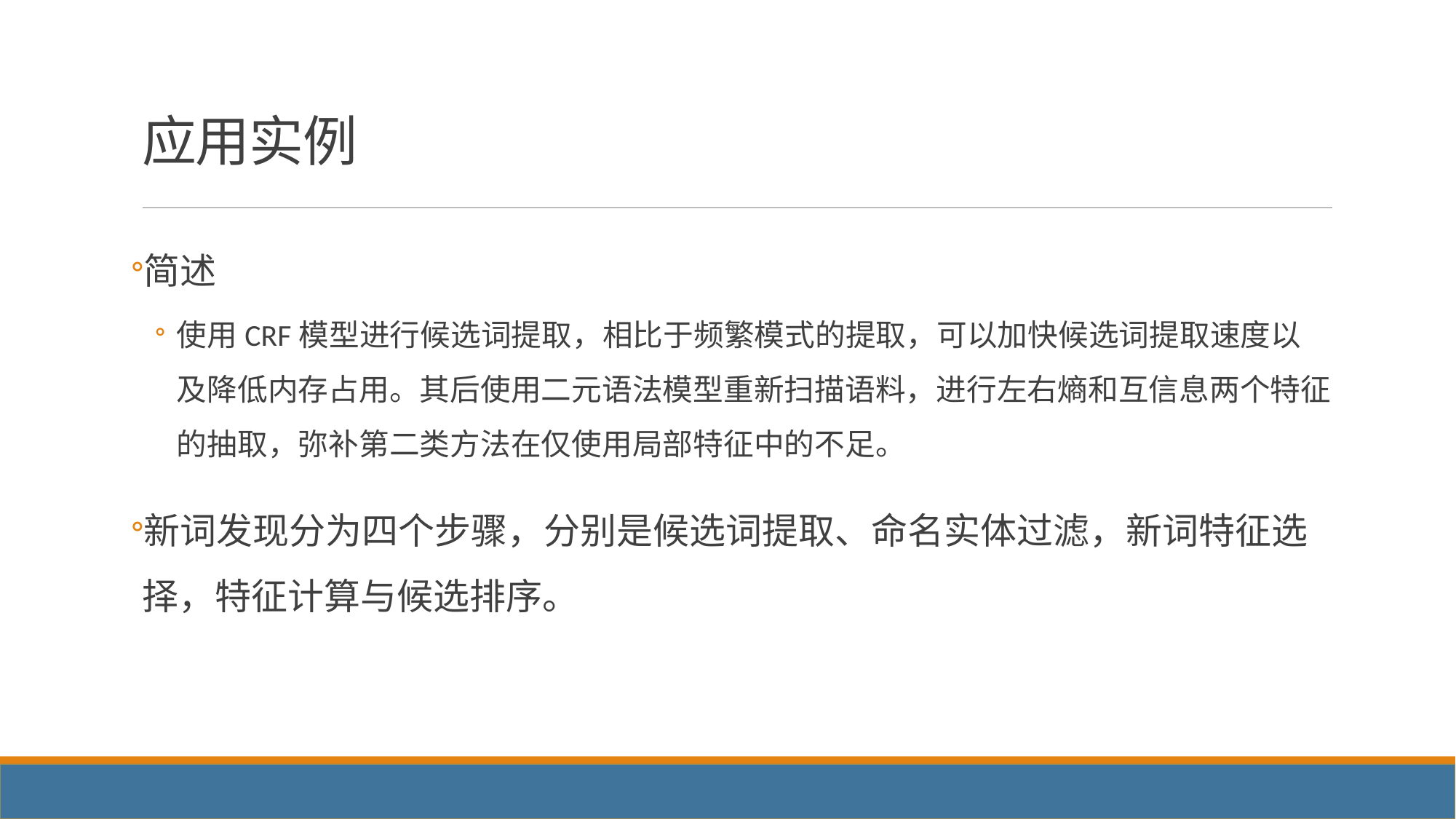

# 应用实例
简述
使用CRF模型进行候选词提取，相比于频繁模式的提取，可以加快候选词提取速度以及降低内存占用。其后使用二元语法模型重新扫描语料，进行左右熵和互信息两个特征的抽取，弥补第二类方法在仅使用局部特征中的不足。
新词发现分为四个步骤，分别是候选词提取、命名实体过滤，新词特征选择，特征计算与候选排序。